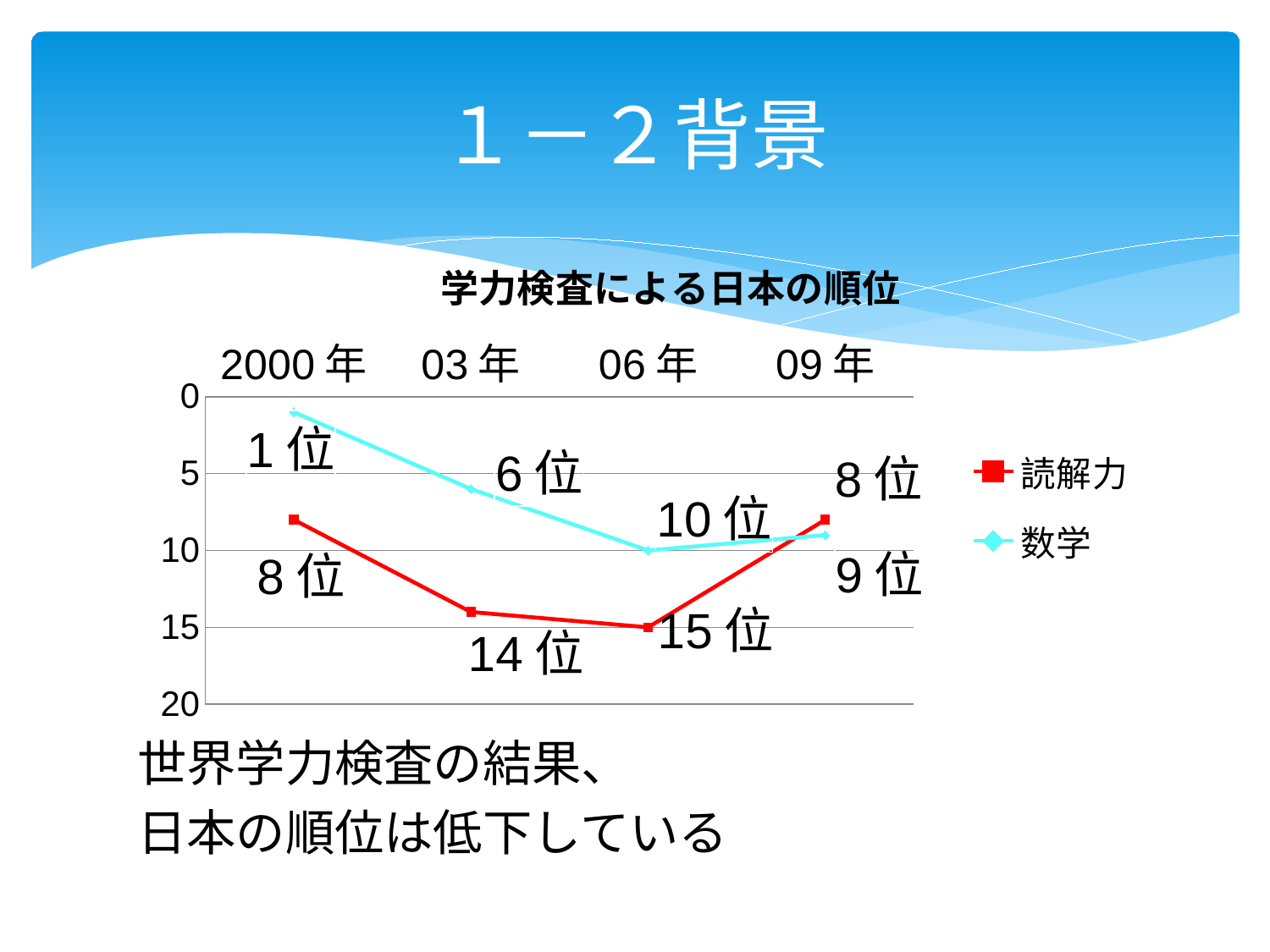

# １－２背景

### Chart: 学力検査による日本の順位

| Category | 読解力 | 数学 |
|---|---|---|
| 2000年 | 8.0 | 1.0 |
| 03年 | 14.0 | 6.0 |
| 06年 | 15.0 | 10.0 |
| 09年 | 8.0 | 9.0 |
世界学力検査の結果、
日本の順位は低下している